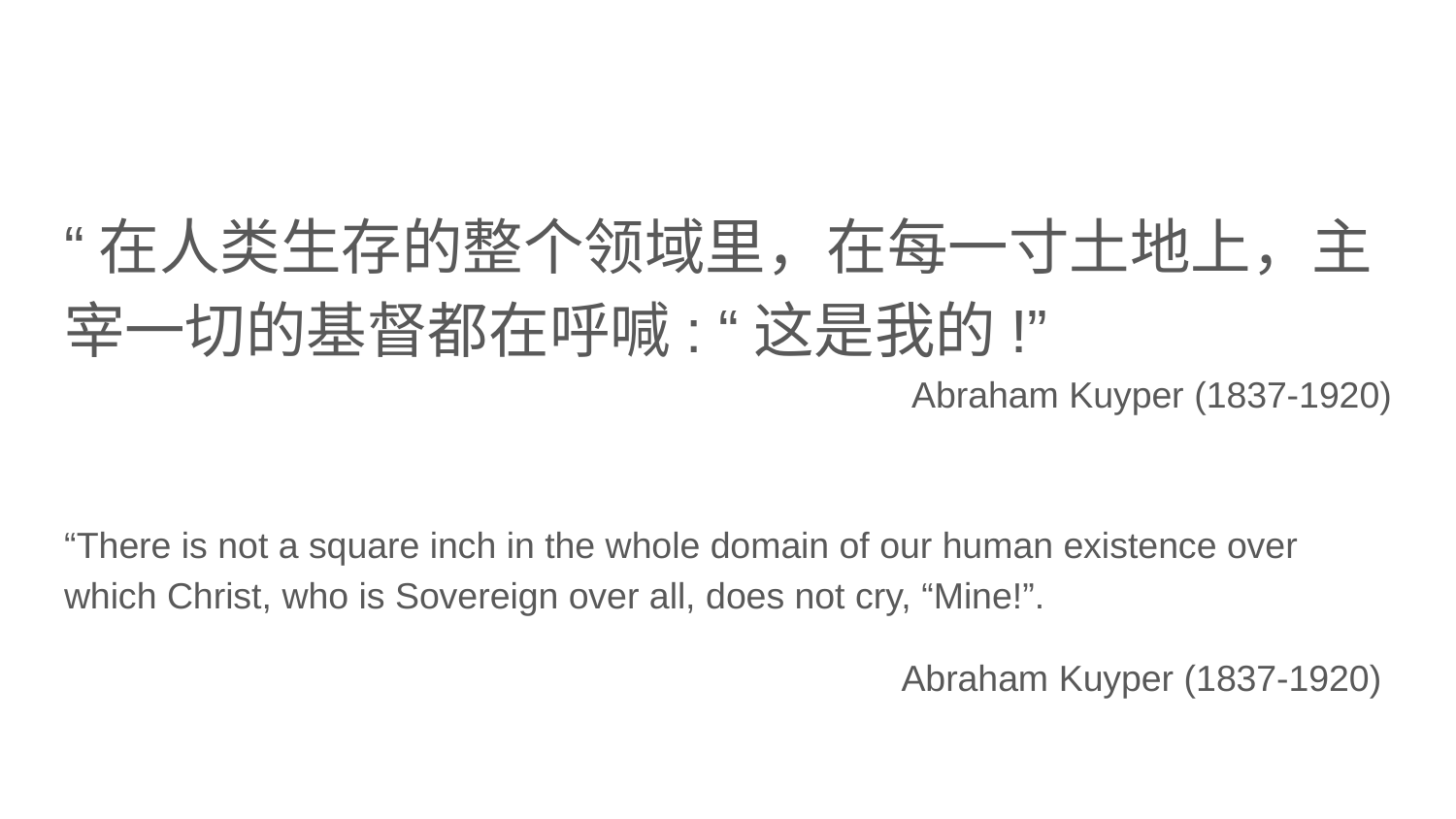

#
“在人类生存的整个领域里，在每一寸土地上，主宰一切的基督都在呼喊: “这是我的!”
Abraham Kuyper (1837-1920)

“There is not a square inch in the whole domain of our human existence over which Christ, who is Sovereign over all, does not cry, “Mine!”.
Abraham Kuyper (1837-1920)